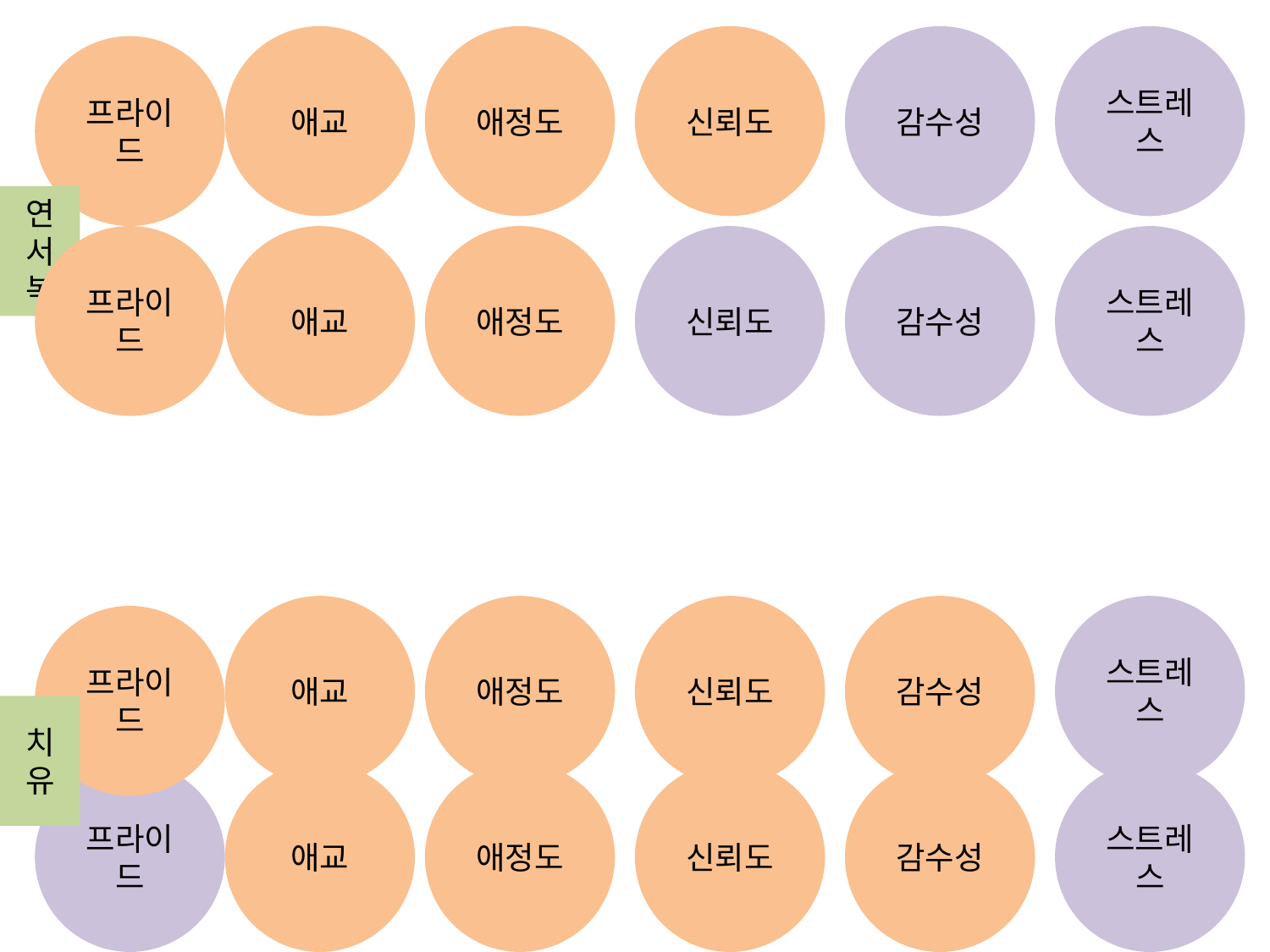

애교
애정도
신뢰도
감수성
스트레스
프라이드
연서복
프라이드
애교
애정도
신뢰도
감수성
스트레스
애교
애정도
신뢰도
감수성
스트레스
프라이드
치유
프라이드
애교
애정도
신뢰도
감수성
스트레스